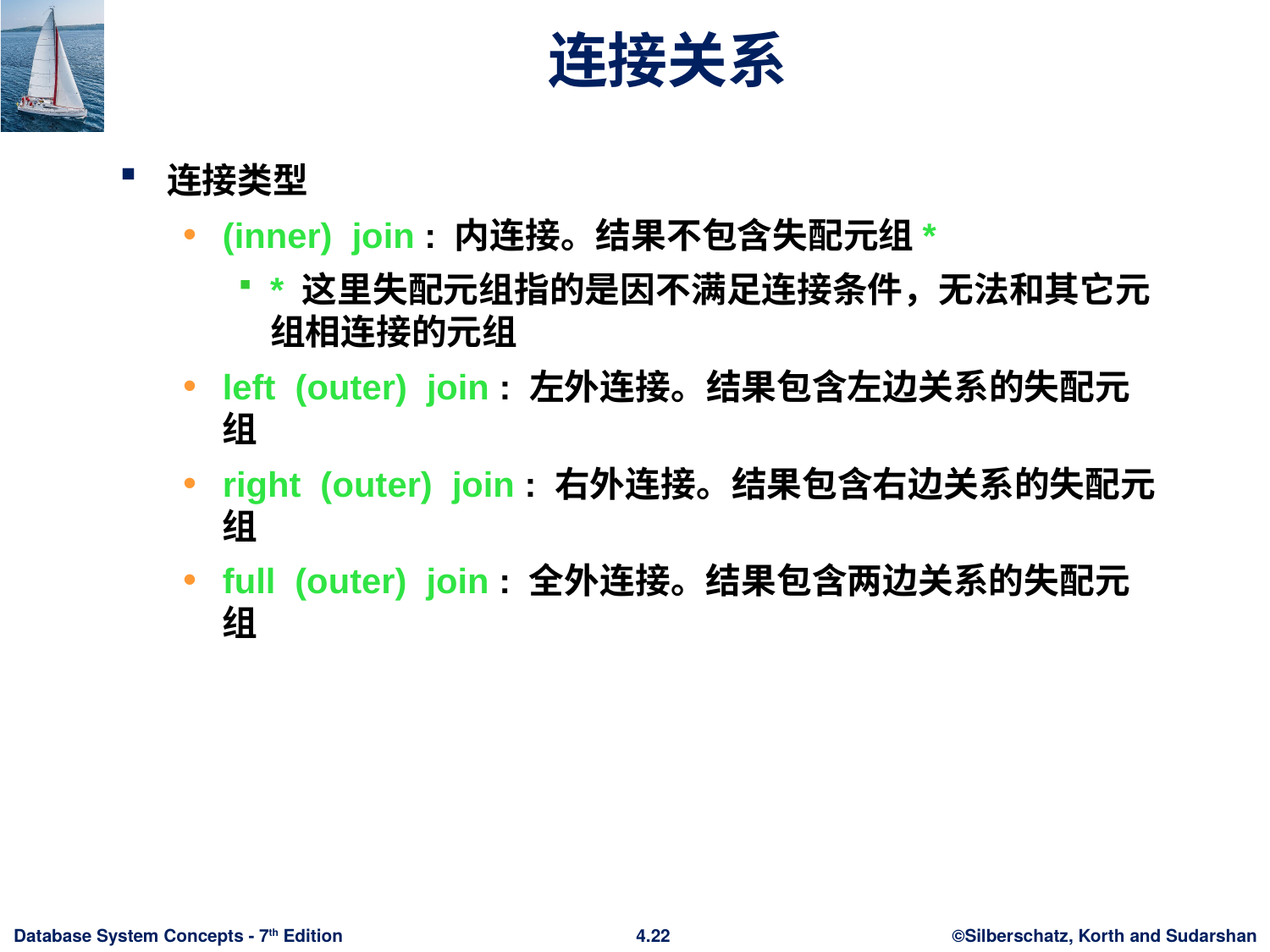

# 连接关系
连接类型
(inner)  join : 内连接。结果不包含失配元组*
* 这里失配元组指的是因不满足连接条件，无法和其它元组相连接的元组
left  (outer)  join : 左外连接。结果包含左边关系的失配元组
right  (outer)  join : 右外连接。结果包含右边关系的失配元组
full  (outer)  join : 全外连接。结果包含两边关系的失配元组